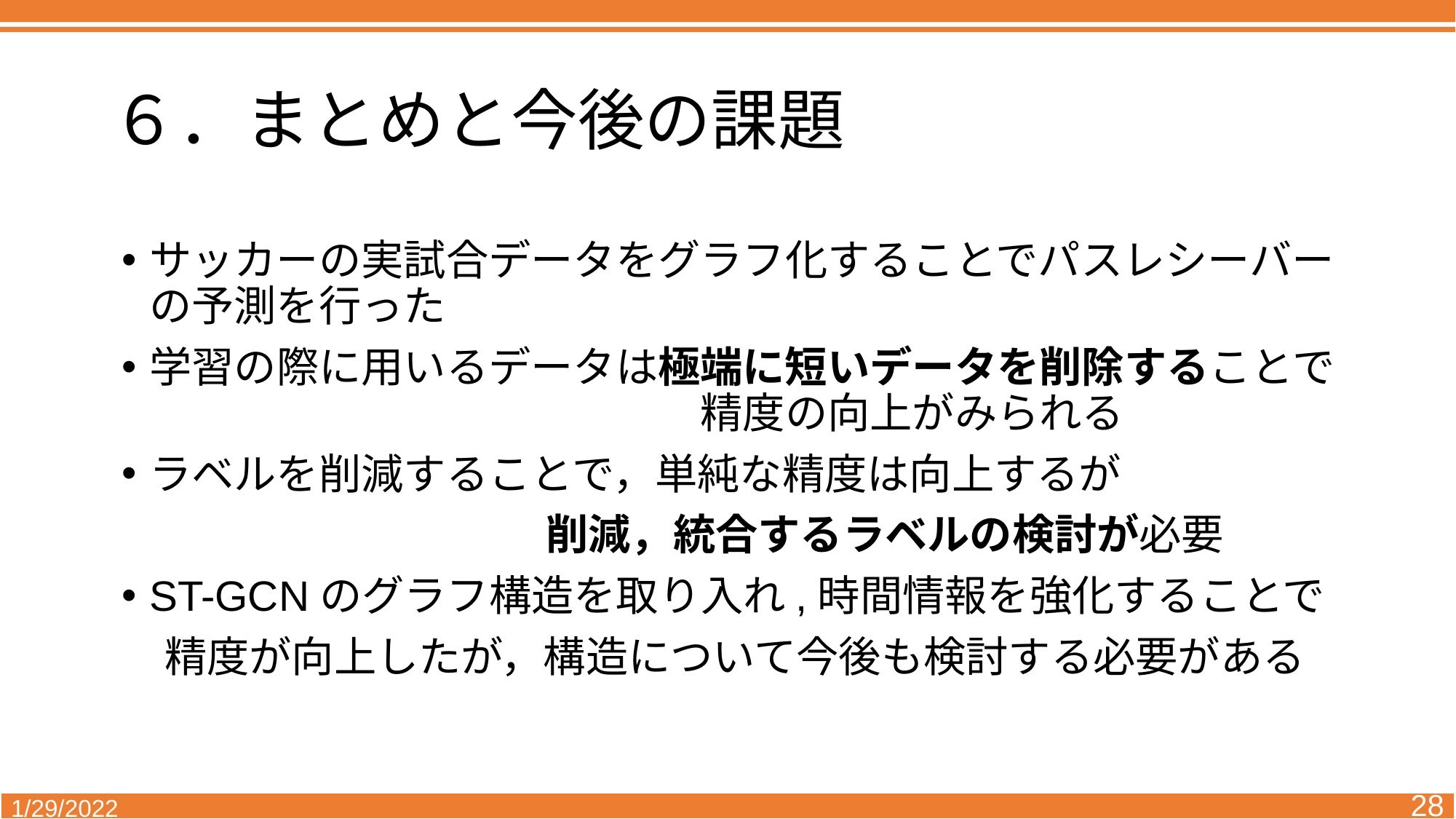

# ６．まとめと今後の課題
サッカーの実試合データをグラフ化することでパスレシーバーの予測を行った
学習の際に用いるデータは極端に短いデータを削除することで　　　　　　　　　　　　　精度の向上がみられる
ラベルを削減することで，単純な精度は向上するが
　　　　　　　　　　削減，統合するラベルの検討が必要
ST-GCNのグラフ構造を取り入れ,時間情報を強化することで
　精度が向上したが，構造について今後も検討する必要がある

28
1/29/2022